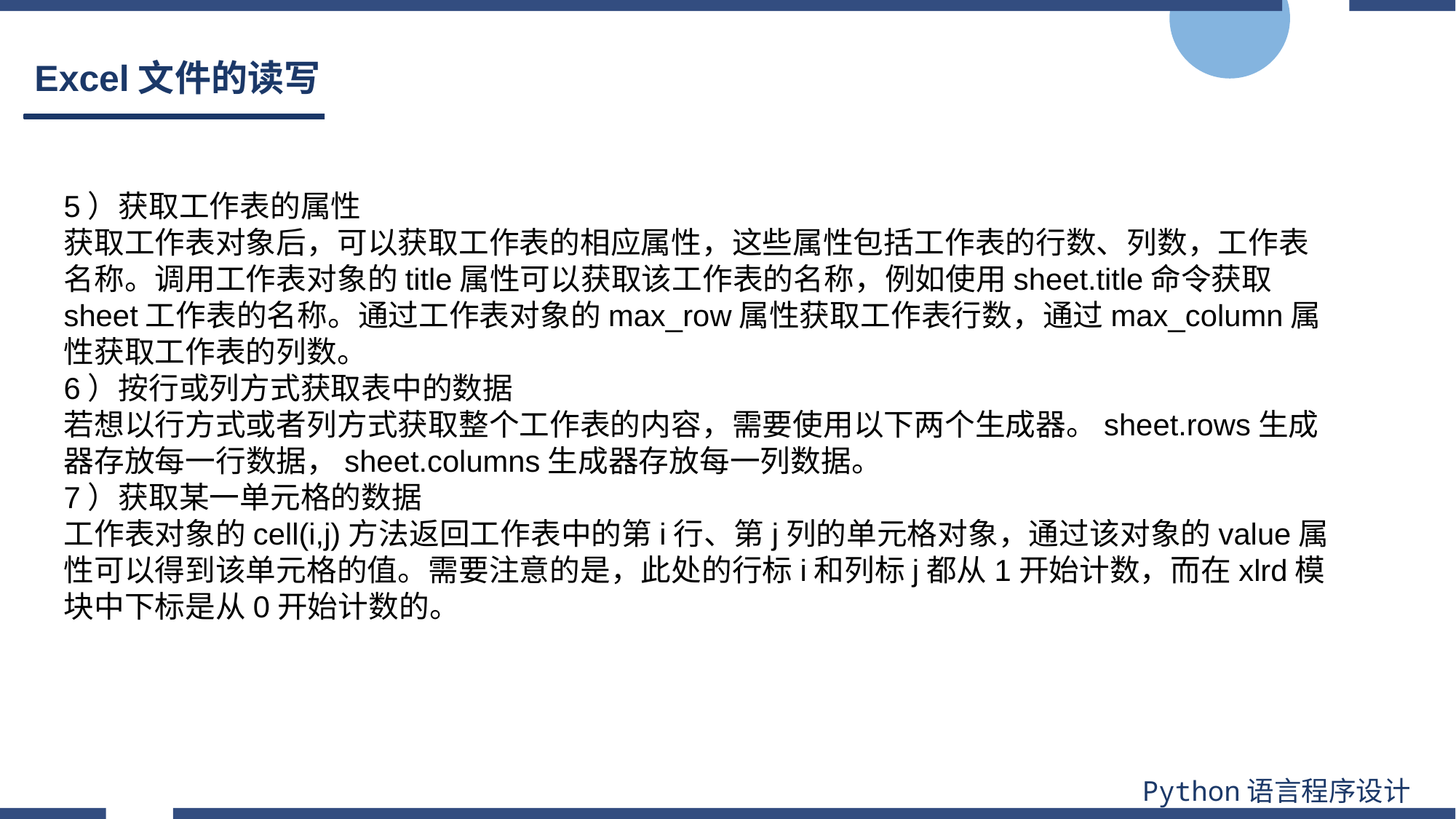

# Excel文件的读写

5）获取工作表的属性
获取工作表对象后，可以获取工作表的相应属性，这些属性包括工作表的行数、列数，工作表名称。调用工作表对象的title属性可以获取该工作表的名称，例如使用sheet.title命令获取sheet工作表的名称。通过工作表对象的max_row属性获取工作表行数，通过max_column属性获取工作表的列数。
6）按行或列方式获取表中的数据
若想以行方式或者列方式获取整个工作表的内容，需要使用以下两个生成器。sheet.rows生成器存放每一行数据，sheet.columns生成器存放每一列数据。
7）获取某一单元格的数据
工作表对象的cell(i,j)方法返回工作表中的第i行、第j列的单元格对象，通过该对象的value属性可以得到该单元格的值。需要注意的是，此处的行标i和列标j都从1开始计数，而在xlrd模块中下标是从0开始计数的。